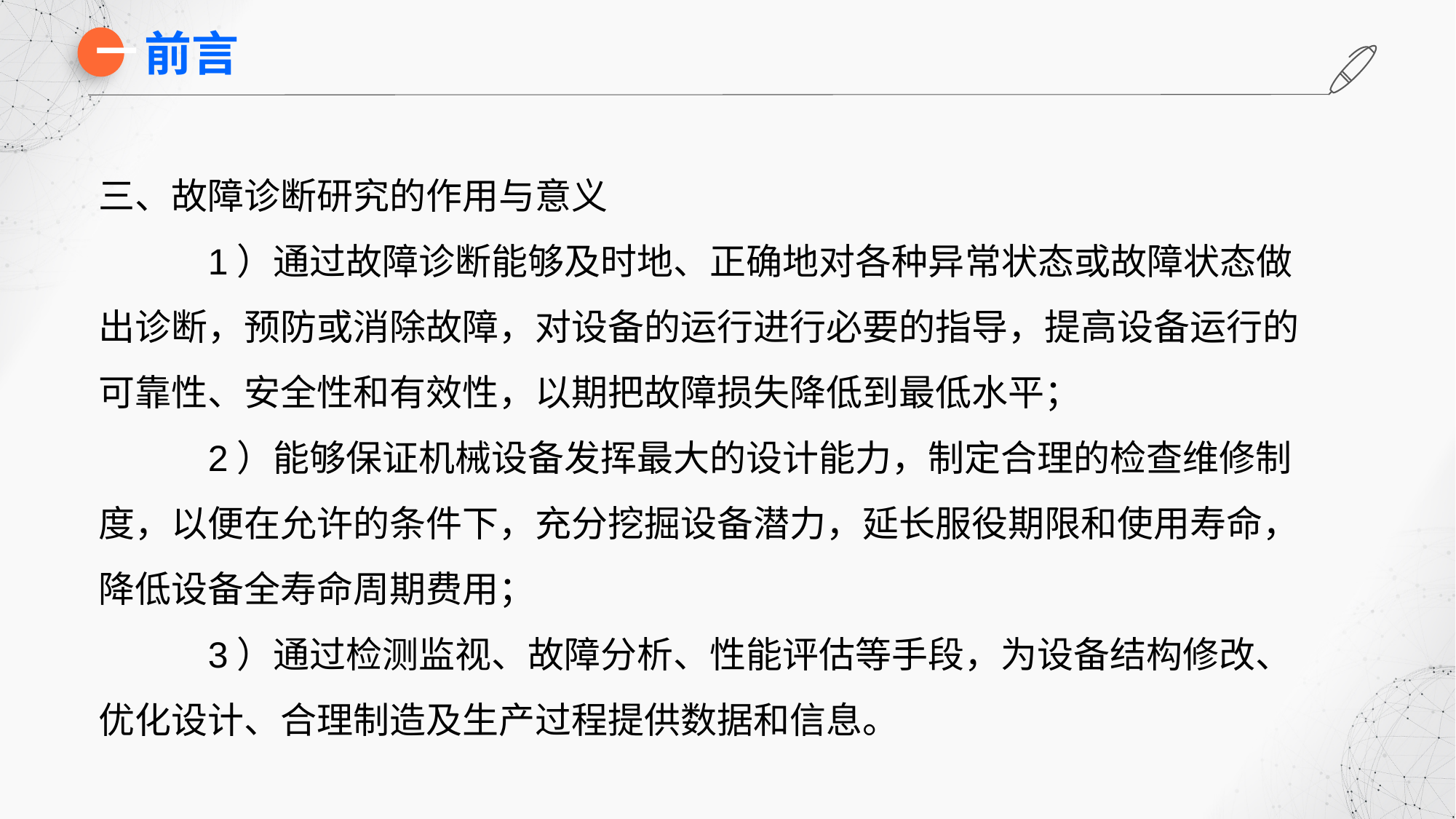

前言
一

三、故障诊断研究的作用与意义
	1）通过故障诊断能够及时地、正确地对各种异常状态或故障状态做出诊断，预防或消除故障，对设备的运行进行必要的指导，提高设备运行的可靠性、安全性和有效性，以期把故障损失降低到最低水平；
	2）能够保证机械设备发挥最大的设计能力，制定合理的检查维修制度，以便在允许的条件下，充分挖掘设备潜力，延长服役期限和使用寿命，降低设备全寿命周期费用；
	3）通过检测监视、故障分析、性能评估等手段，为设备结构修改、优化设计、合理制造及生产过程提供数据和信息。